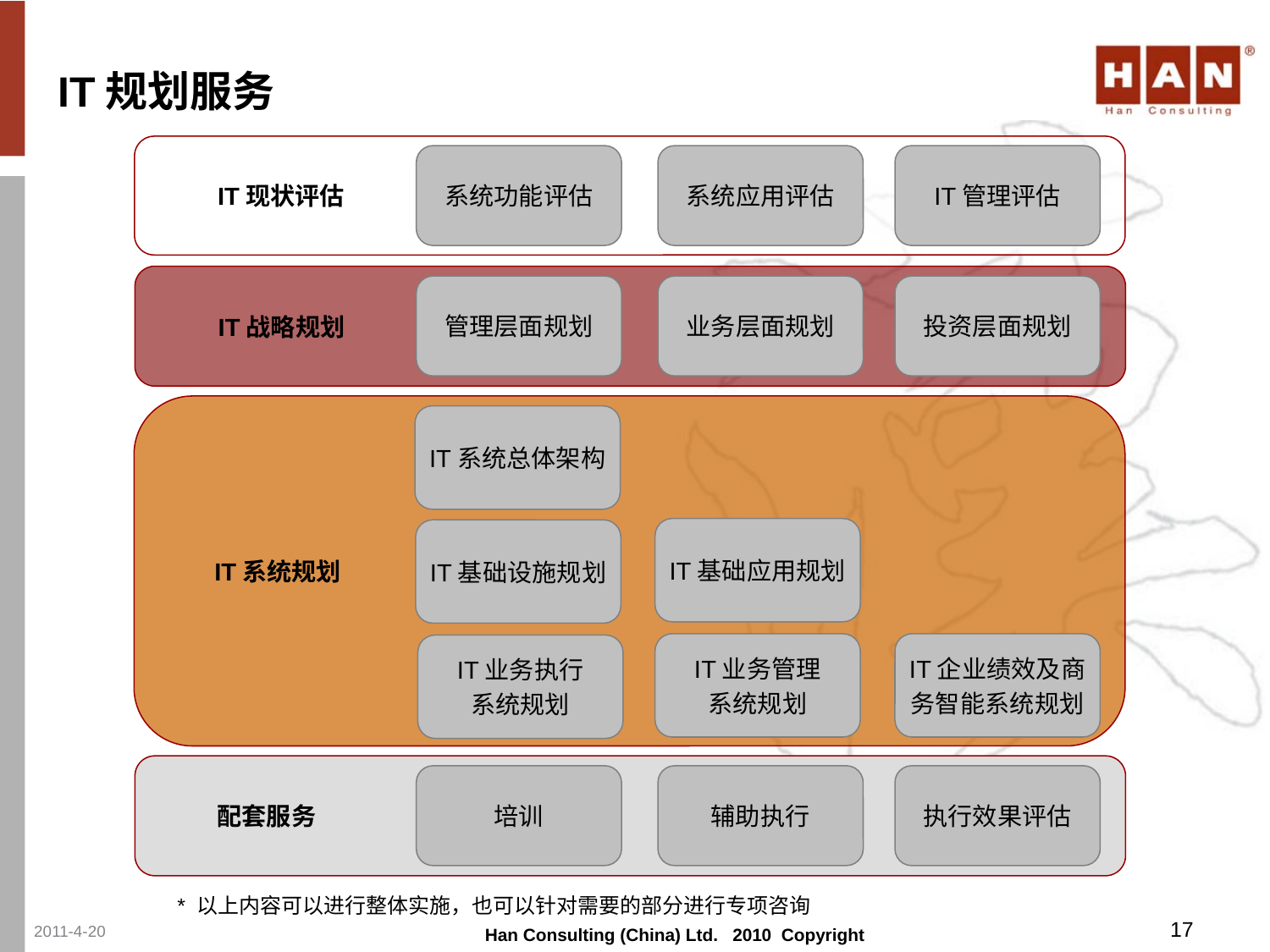

# IT规划服务
          IT现状评估
系统功能评估
系统应用评估
IT管理评估
          IT战略规划
管理层面规划
业务层面规划
投资层面规划
        IT系统规划
IT系统总体架构
IT基础应用规划
IT基础设施规划
IT业务管理
系统规划
IT企业绩效及商
务智能系统规划
IT业务执行
系统规划
           配套服务
培训
辅助执行
执行效果评估
* 以上内容可以进行整体实施，也可以针对需要的部分进行专项咨询
17